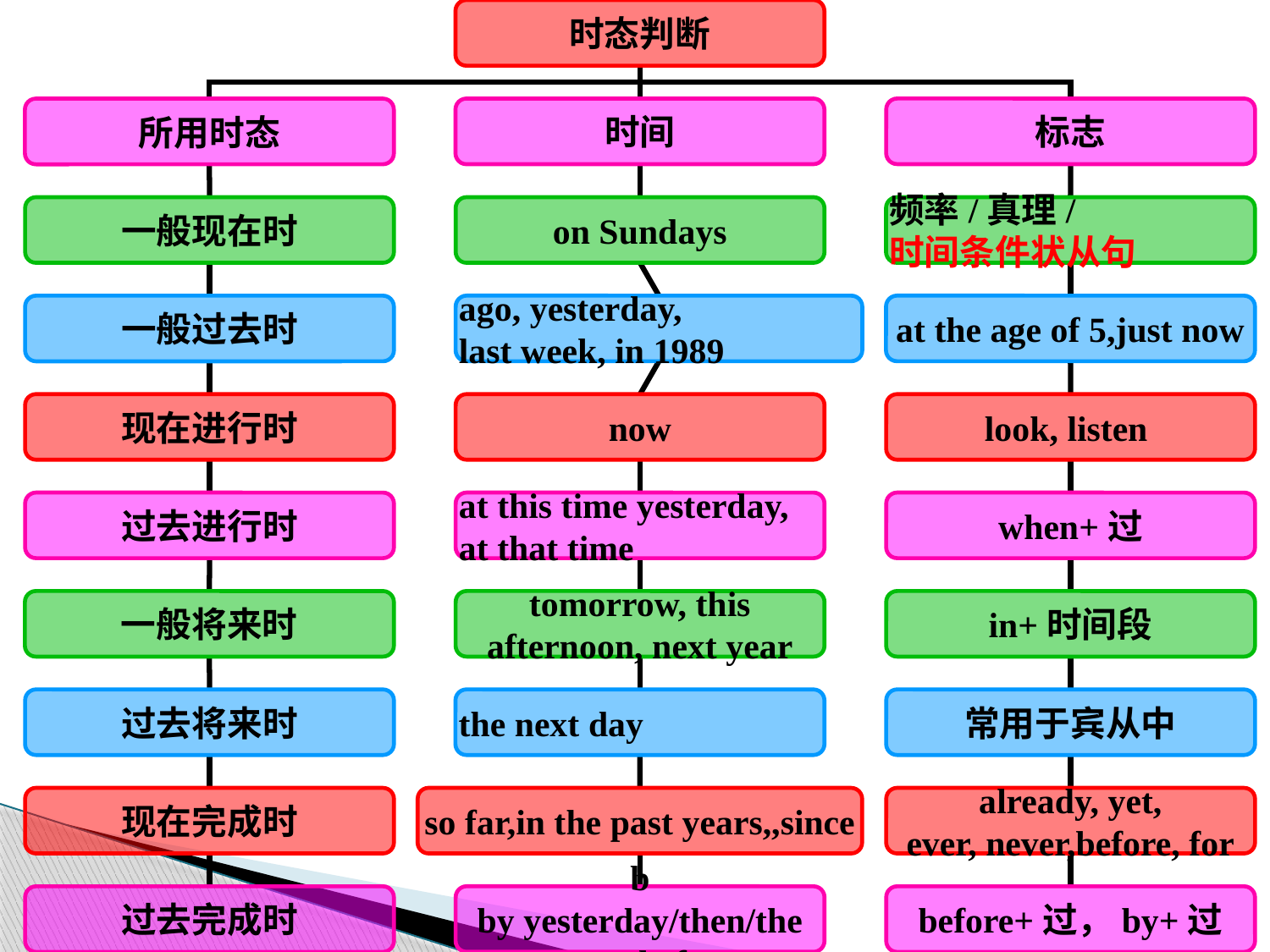

时态判断
所用时态

时间

标志

一般现在时
on Sundays

频率/真理/
时间条件状从句

一般过去时

ago, yesterday,
last week, in 1989

at the age of 5,just now
现在进行时
 now
look, listen
过去进行时
at this time yesterday, at that time
when+过

一般将来时

tomorrow, this afternoon, next year
in+时间段
过去将来时
the next day
常用于宾从中
现在完成时

so far,in the past years,,since

already, yet,
ever, never,before, for

过去完成时

b
by yesterday/then/the end of

before+过，by+过